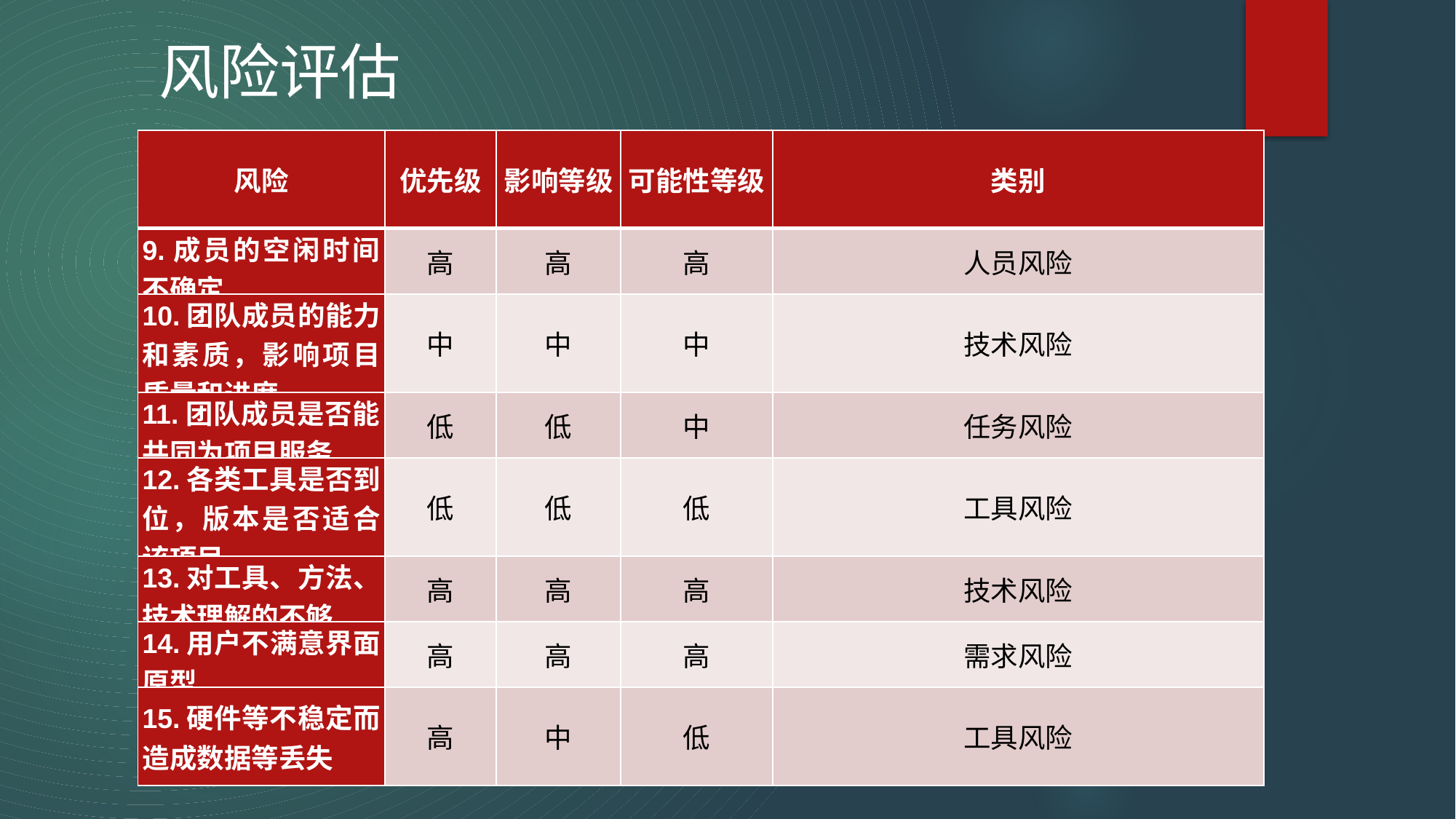

风险评估
| 风险 | 优先级 | 影响等级 | 可能性等级 | 类别 |
| --- | --- | --- | --- | --- |
| 9.成员的空闲时间不确定 | 高 | 高 | 高 | 人员风险 |
| 10.团队成员的能力和素质，影响项目质量和进度 | 中 | 中 | 中 | 技术风险 |
| 11.团队成员是否能共同为项目服务 | 低 | 低 | 中 | 任务风险 |
| 12.各类工具是否到位，版本是否适合该项目 | 低 | 低 | 低 | 工具风险 |
| 13.对工具、方法、技术理解的不够 | 高 | 高 | 高 | 技术风险 |
| 14.用户不满意界面原型 | 高 | 高 | 高 | 需求风险 |
| 15.硬件等不稳定而造成数据等丢失 | 高 | 中 | 低 | 工具风险 |